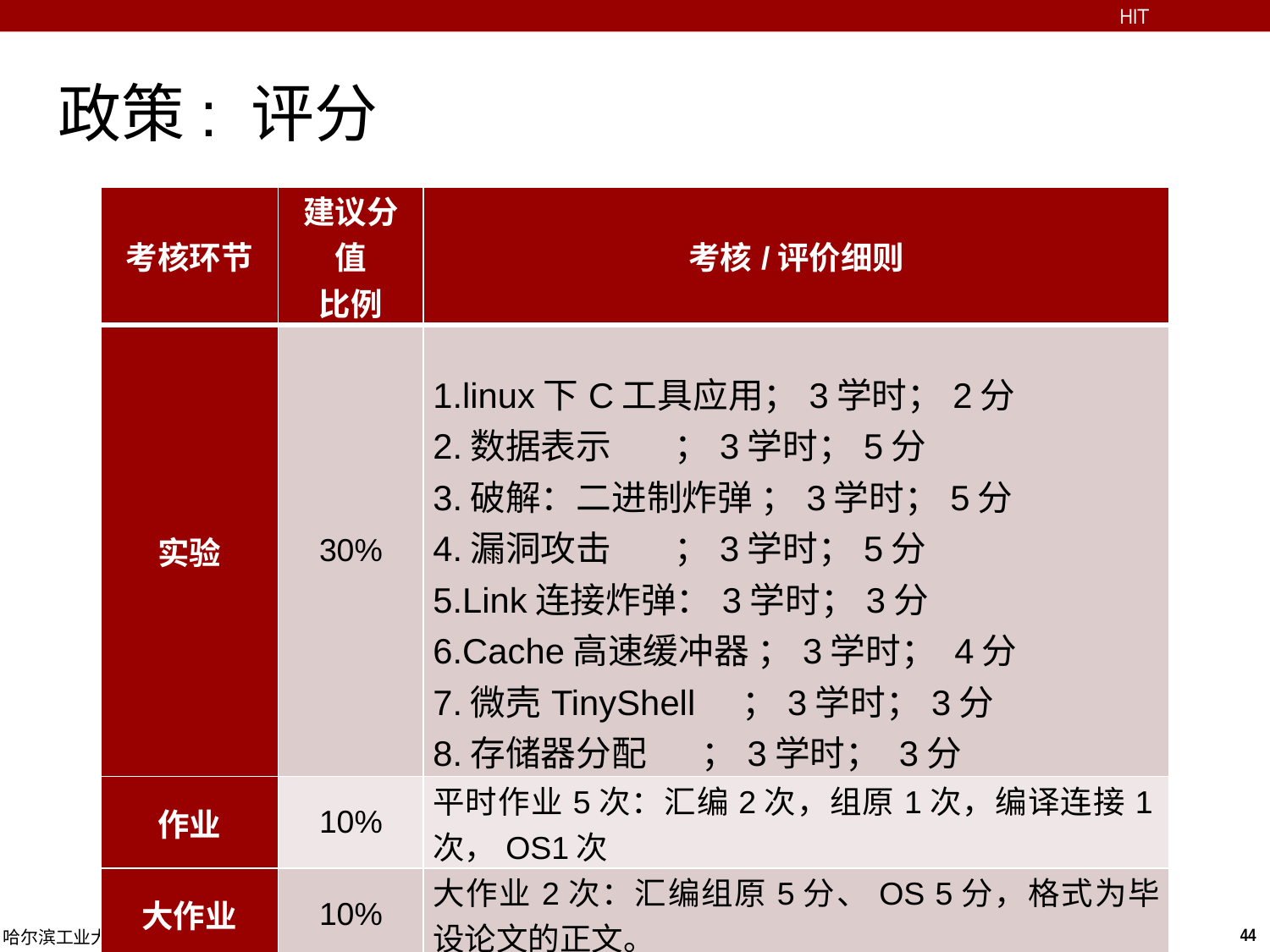

HIT
# 政策: 评分
| 考核环节 | 建议分值 比例 | 考核/评价细则 |
| --- | --- | --- |
| 实验 | 30% | 1.linux下C工具应用；3学时；2分 2.数据表示  ；3学时；5分 3.破解：二进制炸弹 ；3学时；5分 4.漏洞攻击  ；3学时；5分 5.Link连接炸弹：3学时；3分 6.Cache高速缓冲器 ；3学时； 4分 7.微壳TinyShell ；3学时；3分 8.存储器分配 ；3学时； 3分 |
| 作业 | 10% | 平时作业5次：汇编2次，组原1次，编译连接1次，OS1次 |
| 大作业 | 10% | 大作业2次：汇编组原5分、OS 5分，格式为毕设论文的正文。 |
| 期末考试 | 50% | 一纸开卷试卷 |